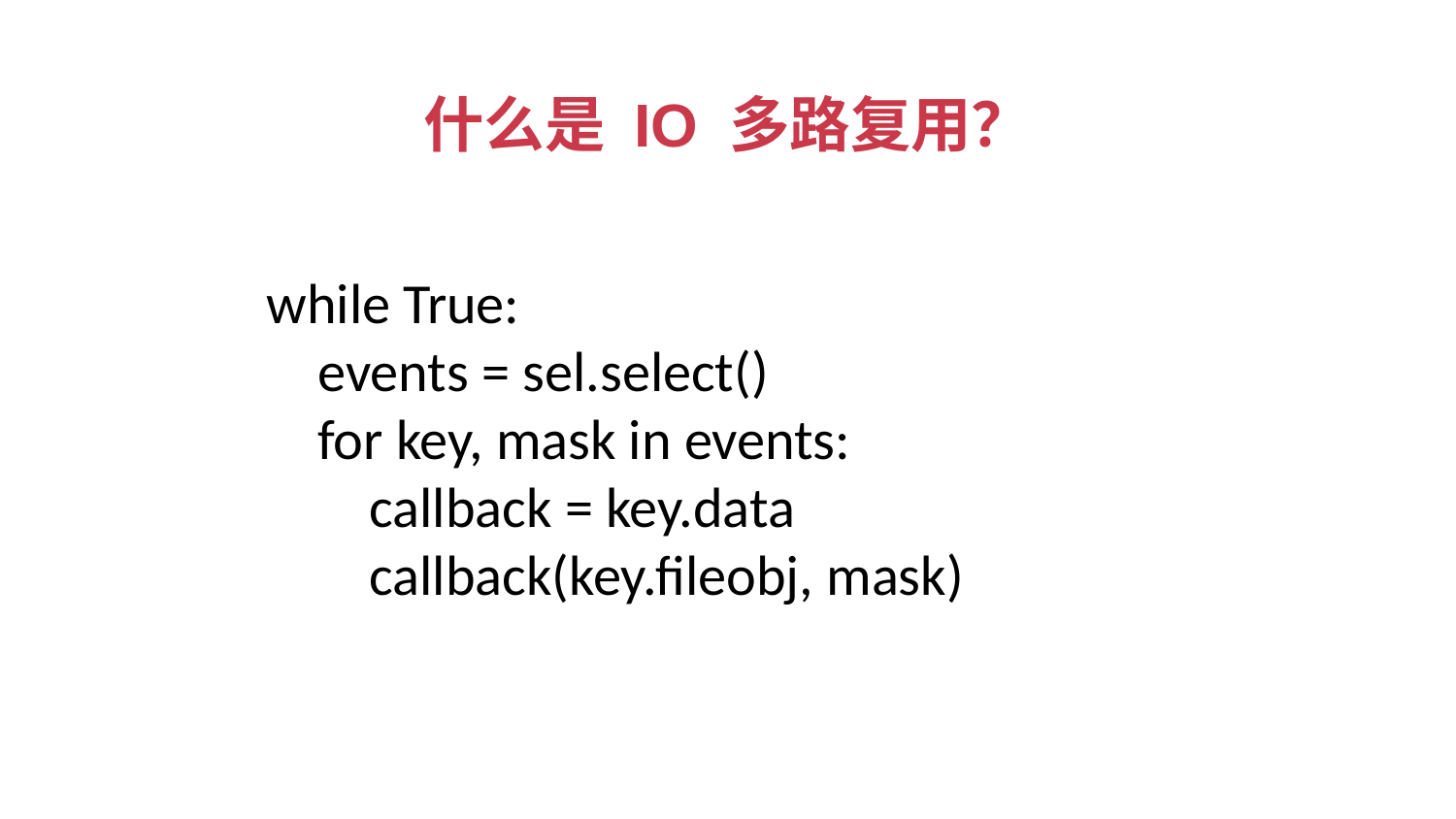

什么是 IO 多路复用？
while True:
    events = sel.select()
    for key, mask in events:
        callback = key.data
        callback(key.fileobj, mask)